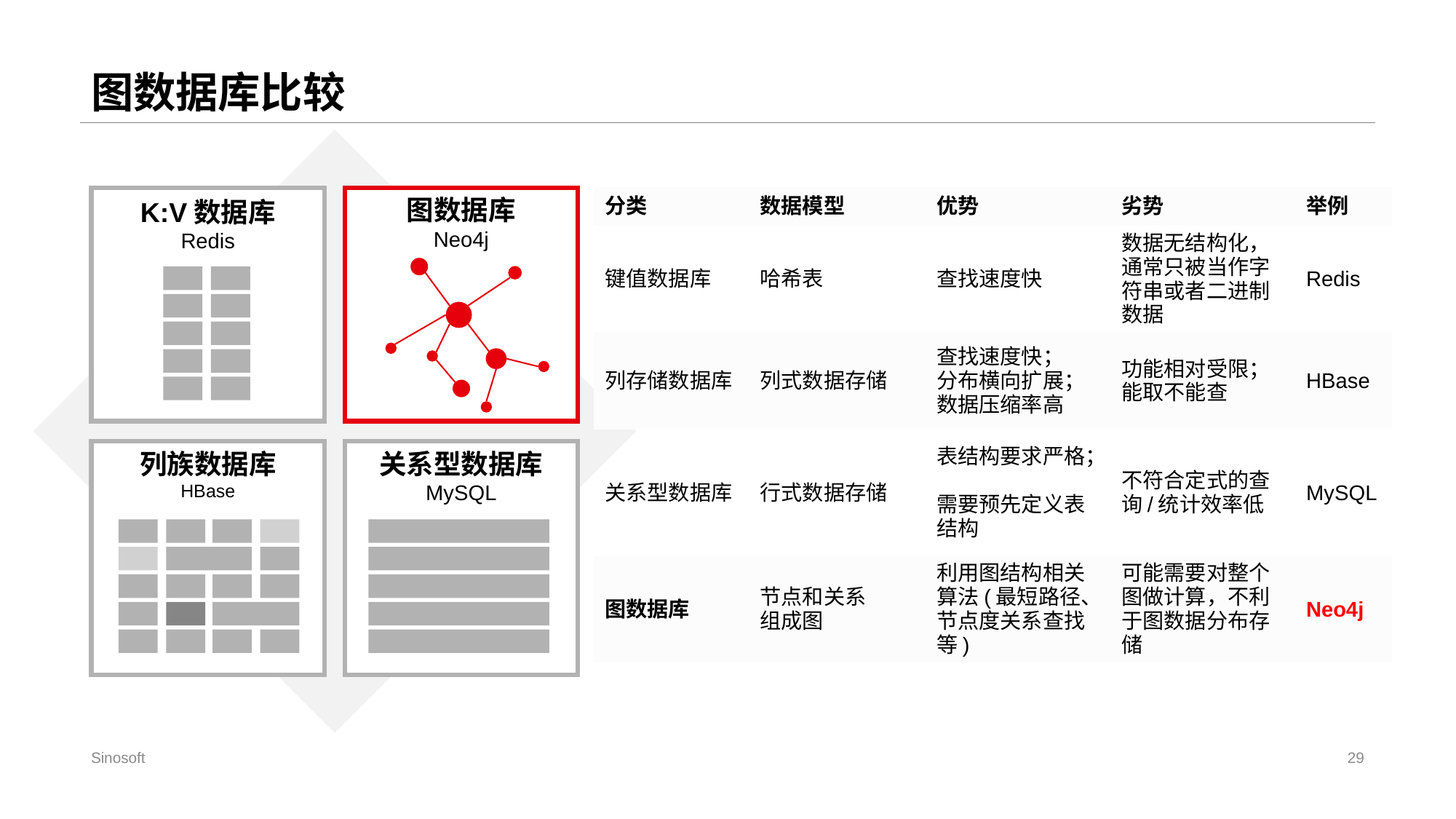

# 图数据库比较

| 分类 | 数据模型 | 优势 | 劣势 | 举例 |
| --- | --- | --- | --- | --- |
| 键值数据库 | 哈希表 | 查找速度快 | 数据无结构化，通常只被当作字符串或者二进制数据 | Redis |
| 列存储数据库 | 列式数据存储 | 查找速度快； 分布横向扩展； 数据压缩率高 | 功能相对受限； 能取不能查 | HBase |
| 关系型数据库 | 行式数据存储 | 表结构要求严格； 需要预先定义表结构 | 不符合定式的查询/统计效率低 | MySQL |
| 图数据库 | 节点和关系 组成图 | 利用图结构相关算法(最短路径、节点度关系查找等) | 可能需要对整个图做计算，不利于图数据分布存储 | Neo4j |

图数据库
Neo4j
K:V数据库
Redis

列族数据库
HBase

关系型数据库
MySQL

Sinosoft
29